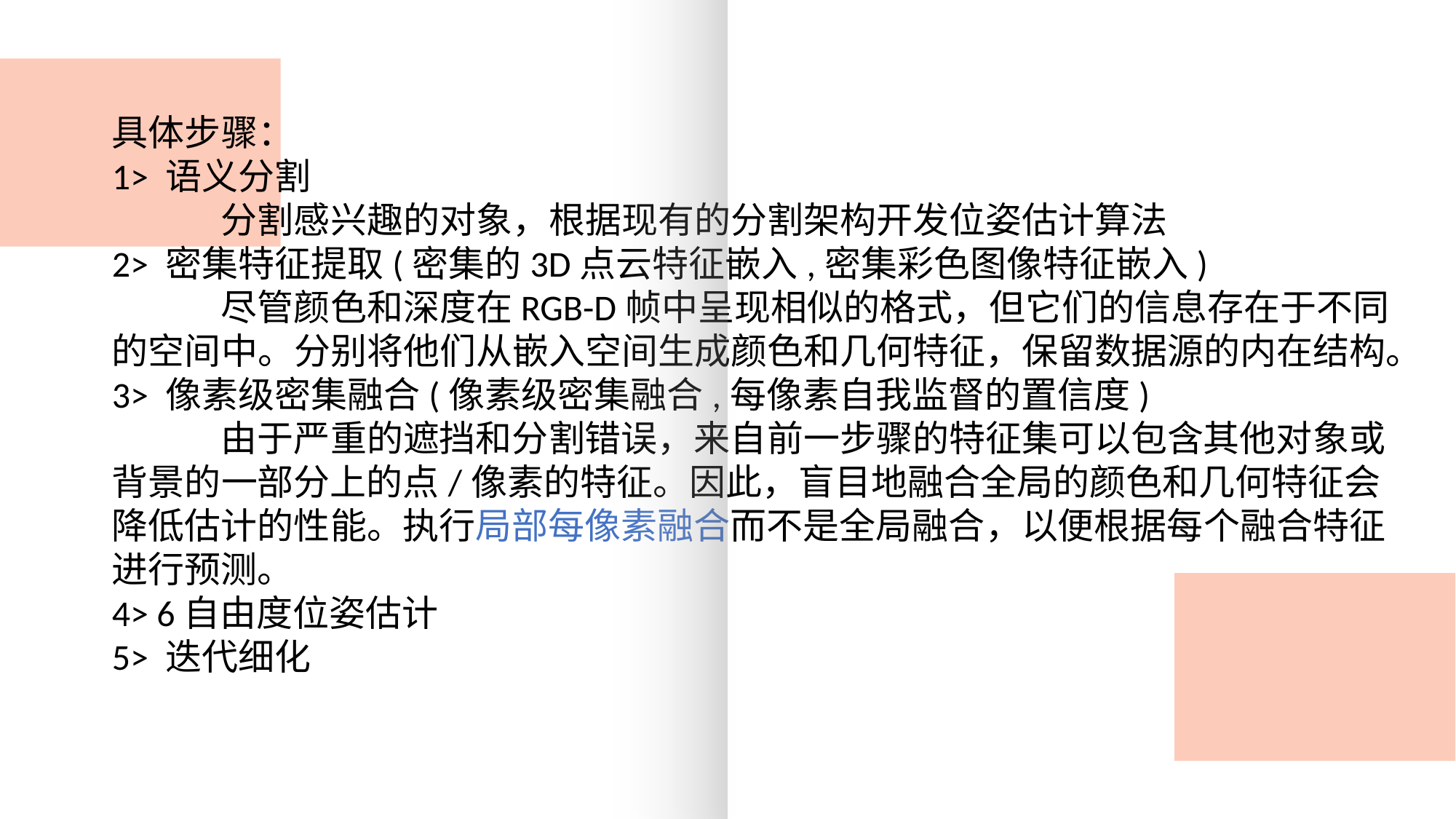

具体步骤：
1> 语义分割
	分割感兴趣的对象，根据现有的分割架构开发位姿估计算法
2> 密集特征提取(密集的3D点云特征嵌入,密集彩色图像特征嵌入)
	尽管颜色和深度在RGB-D帧中呈现相似的格式，但它们的信息存在于不同的空间中。分别将他们从嵌入空间生成颜色和几何特征，保留数据源的内在结构。
3> 像素级密集融合(像素级密集融合,每像素自我监督的置信度)
	由于严重的遮挡和分割错误，来自前一步骤的特征集可以包含其他对象或背景的一部分上的点/像素的特征。因此，盲目地融合全局的颜色和几何特征会降低估计的性能。执行局部每像素融合而不是全局融合，以便根据每个融合特征进行预测。
4> 6自由度位姿估计
5> 迭代细化